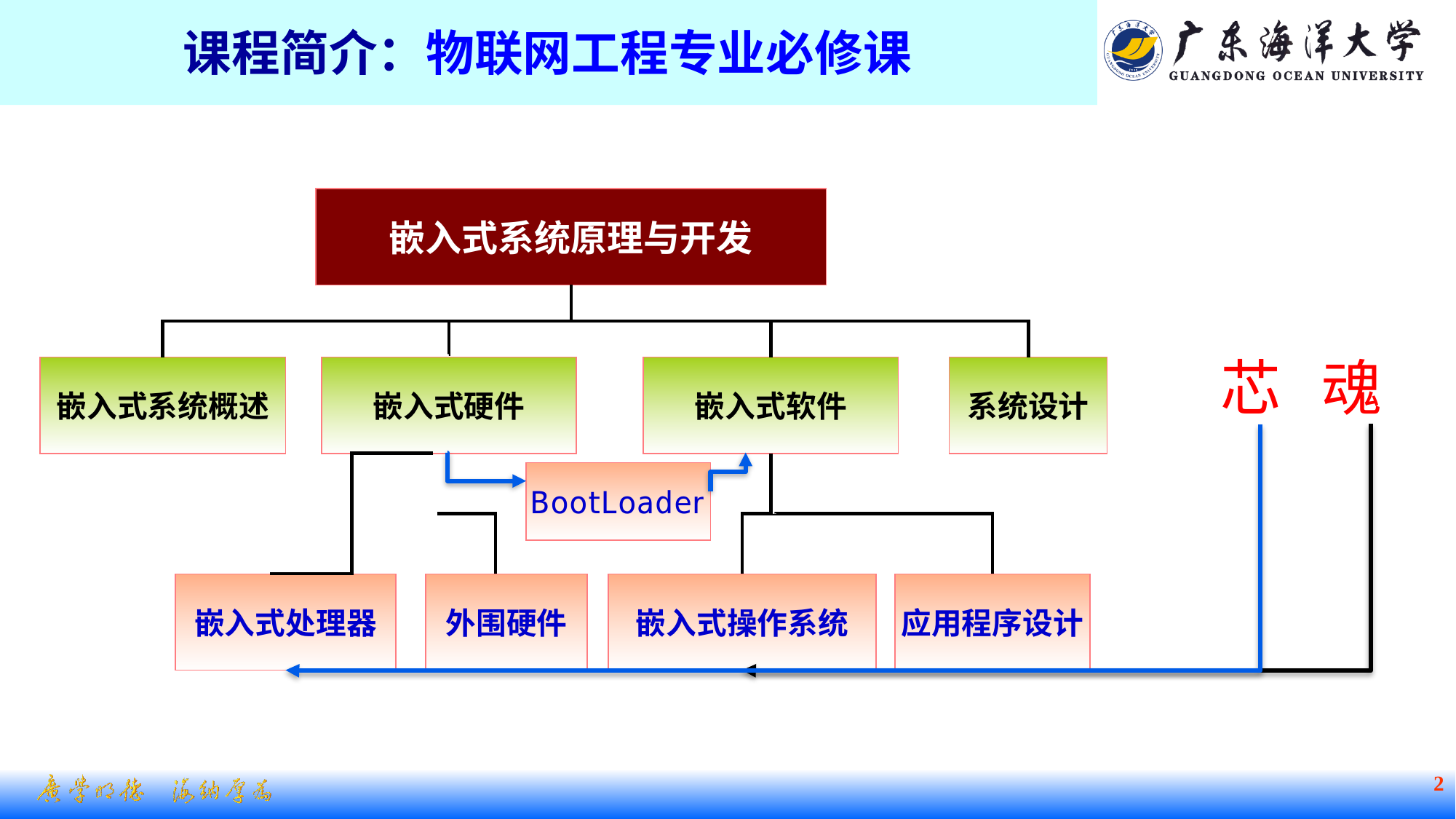

# 课程简介：物联网工程专业必修课
嵌入式系统原理与开发
嵌入式系统概述
嵌入式硬件
嵌入式软件
系统设计
嵌入式处理器
外围硬件
嵌入式操作系统
应用程序设计
芯   魂
BootLoader
2
2